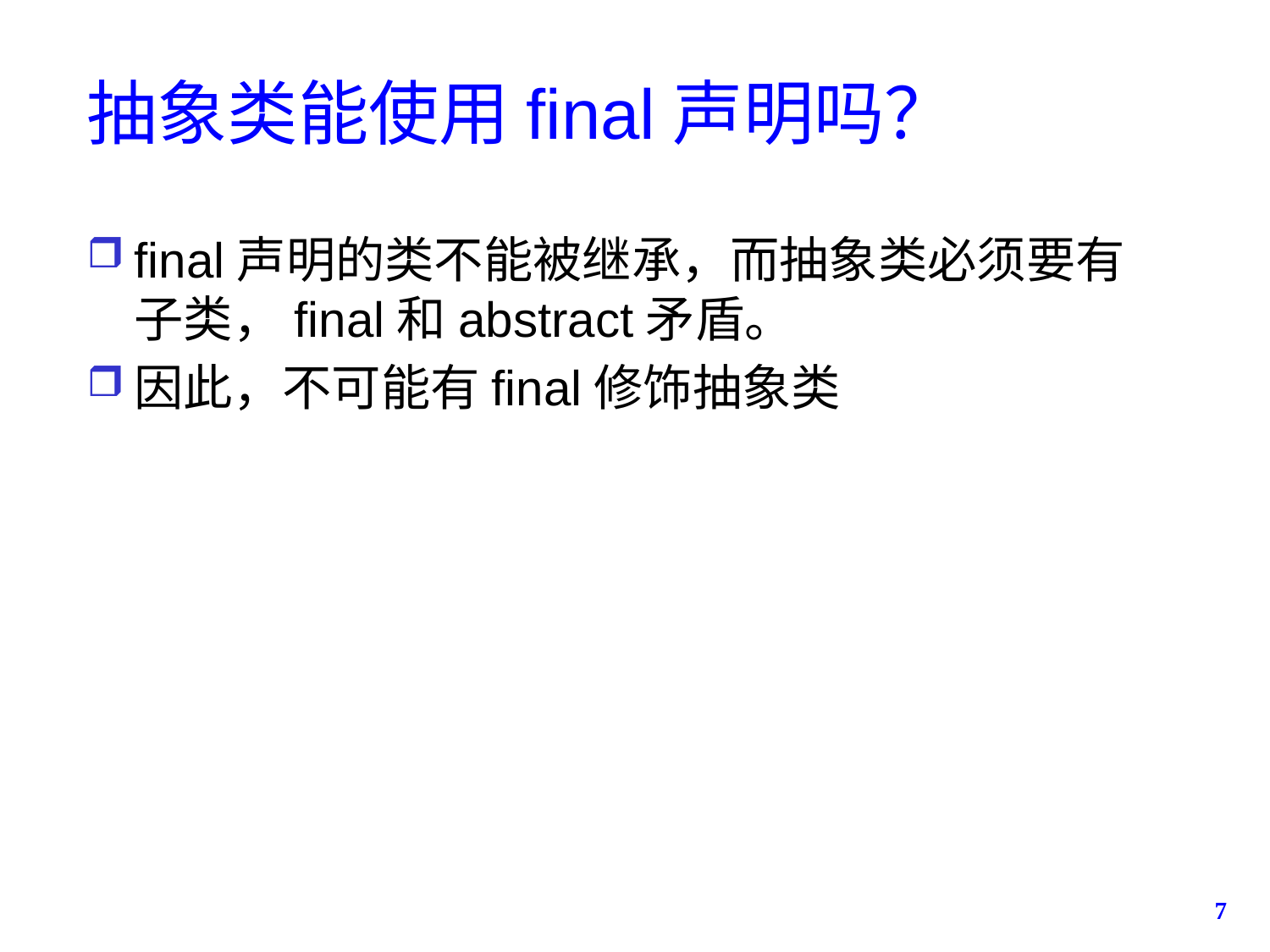

# 抽象类能使用final声明吗？
final声明的类不能被继承，而抽象类必须要有子类，final和abstract矛盾。
因此，不可能有final修饰抽象类

7